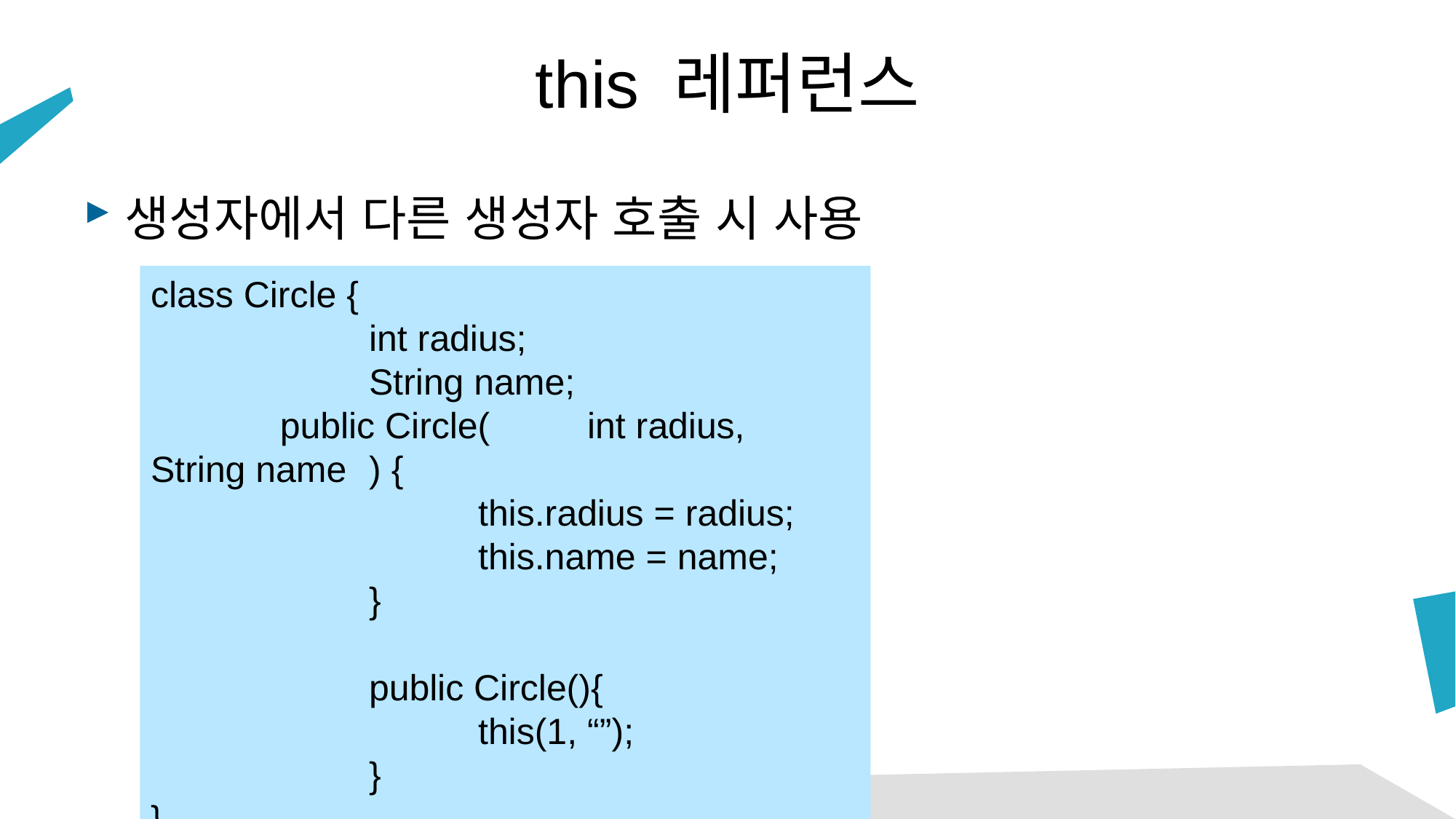

# this 레퍼런스
생성자에서 다른 생성자 호출 시 사용
class Circle {
		int radius;
		String name;
	  public Circle(	int radius,  String name	) {
			this.radius = radius;
			this.name = name;
		}

		public Circle(){
			this(1, “”);
		}
}